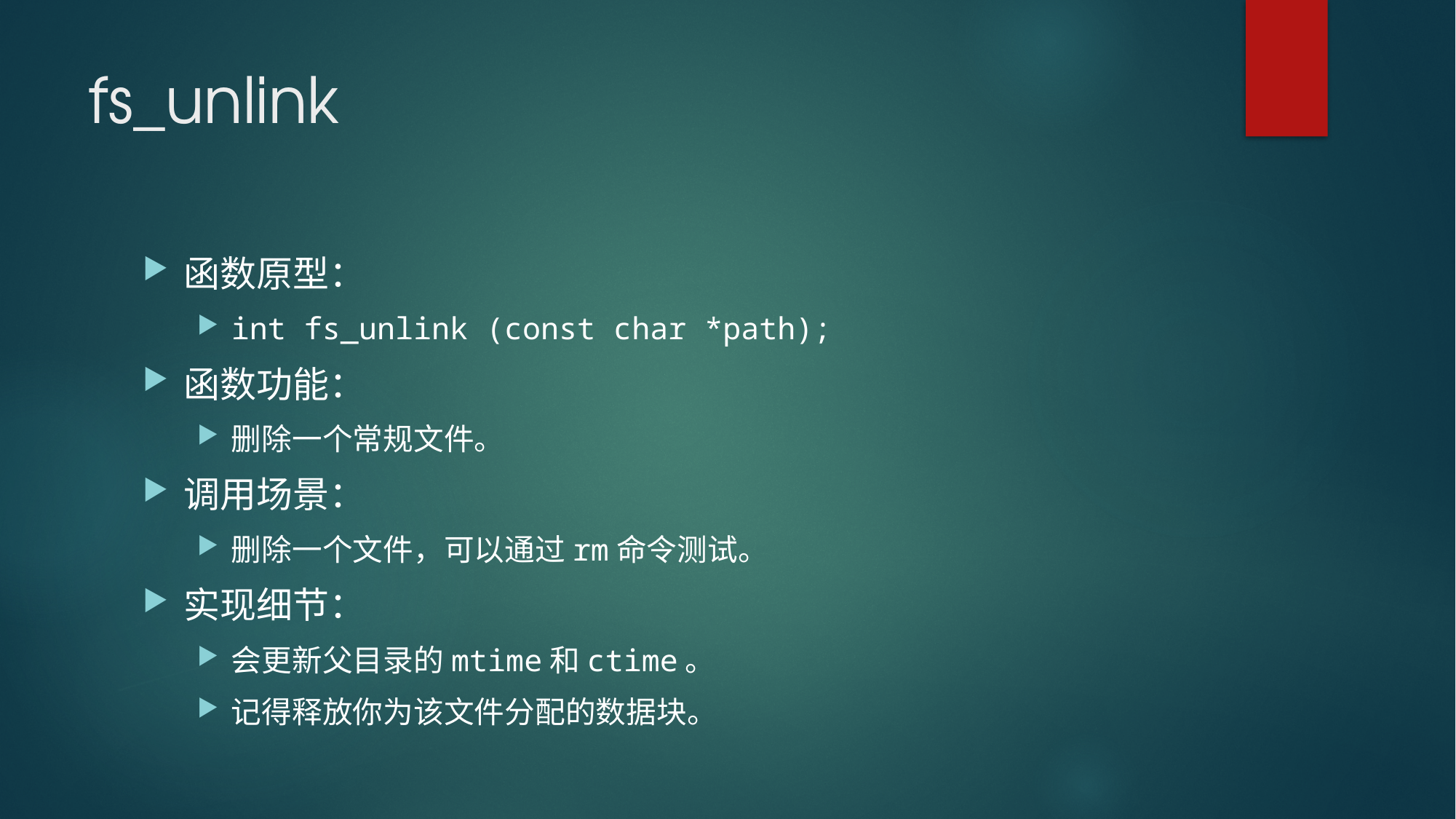

# fs_unlink
函数原型：
int fs_unlink (const char *path);
函数功能：
删除一个常规文件。
调用场景：
删除一个文件，可以通过rm命令测试。
实现细节：
会更新父目录的mtime和ctime。
记得释放你为该文件分配的数据块。